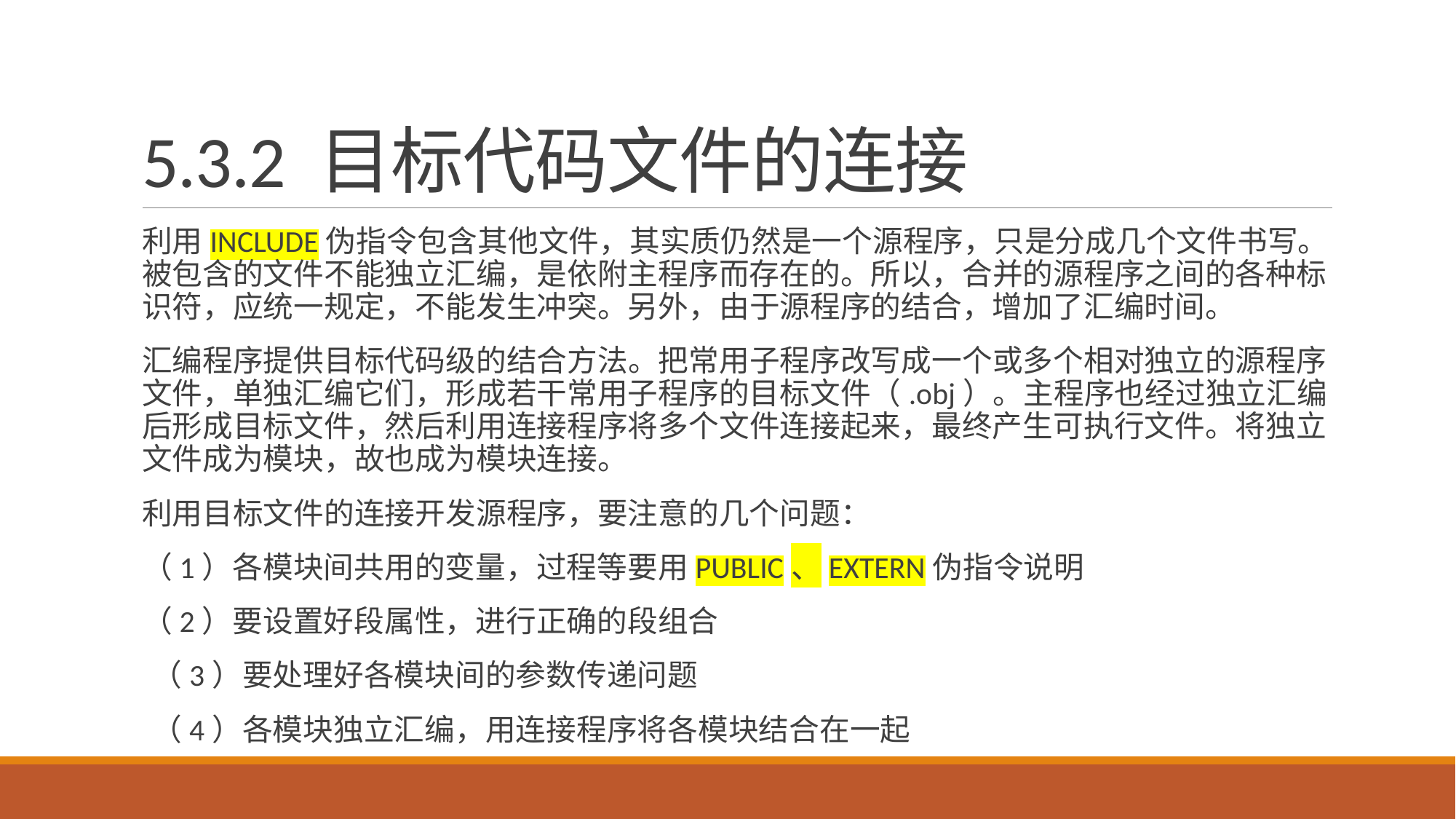

# 5.3.2 目标代码文件的连接
利用INCLUDE伪指令包含其他文件，其实质仍然是一个源程序，只是分成几个文件书写。被包含的文件不能独立汇编，是依附主程序而存在的。所以，合并的源程序之间的各种标识符，应统一规定，不能发生冲突。另外，由于源程序的结合，增加了汇编时间。
汇编程序提供目标代码级的结合方法。把常用子程序改写成一个或多个相对独立的源程序文件，单独汇编它们，形成若干常用子程序的目标文件（.obj）。主程序也经过独立汇编后形成目标文件，然后利用连接程序将多个文件连接起来，最终产生可执行文件。将独立文件成为模块，故也成为模块连接。
利用目标文件的连接开发源程序，要注意的几个问题：
（1）各模块间共用的变量，过程等要用PUBLIC、EXTERN伪指令说明
（2）要设置好段属性，进行正确的段组合
  （3）要处理好各模块间的参数传递问题
  （4）各模块独立汇编，用连接程序将各模块结合在一起